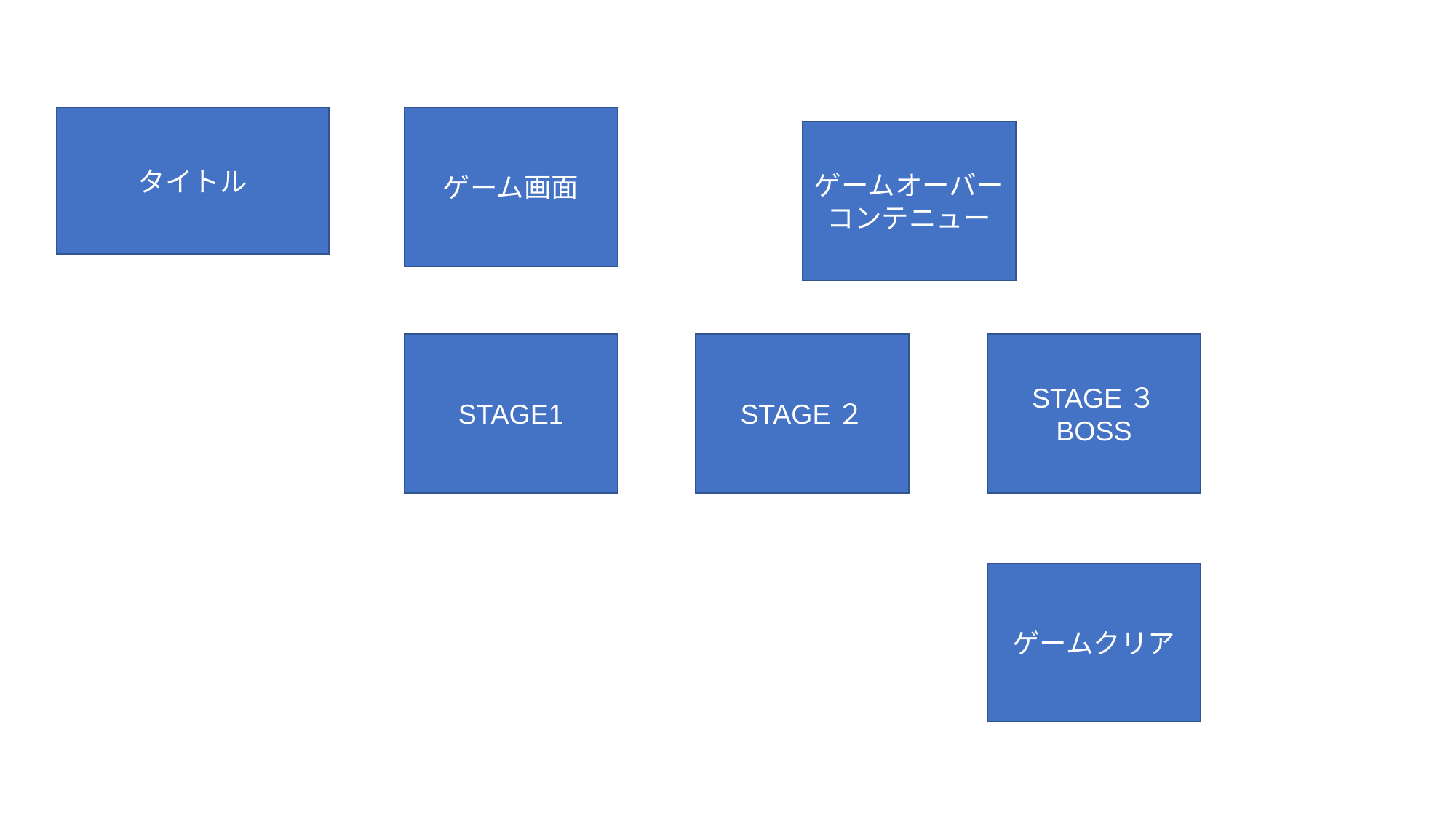

タイトル
ゲーム画面
ゲームオーバー
コンテニュー
STAGE1
STAGE２
STAGE３
BOSS
ゲームクリア